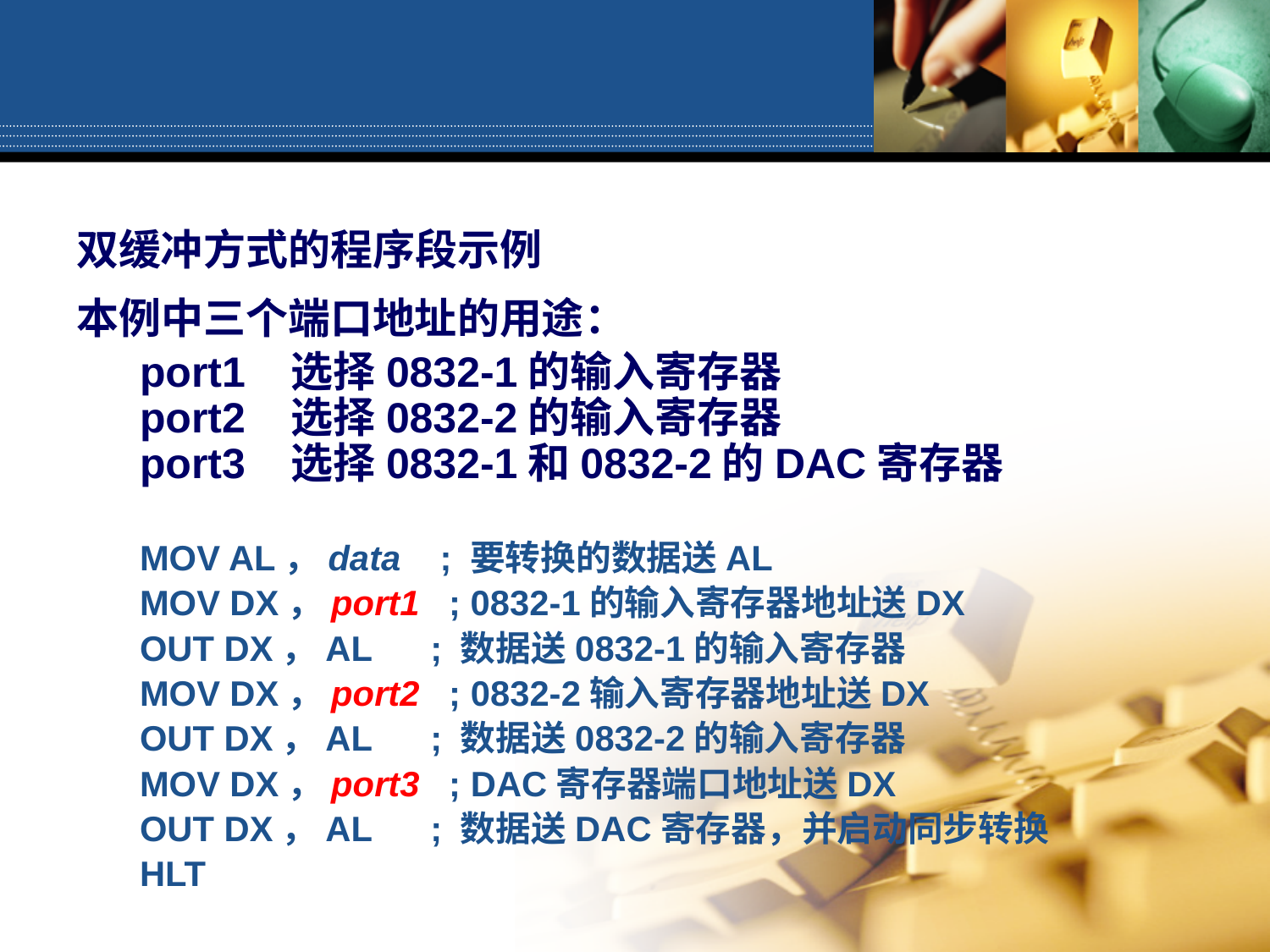

双缓冲方式的程序段示例
本例中三个端口地址的用途：
port1   选择0832-1的输入寄存器
port2   选择0832-2的输入寄存器
port3   选择0832-1和0832-2的DAC寄存器

MOV AL，data    ; 要转换的数据送AL
MOV DX，port1   ; 0832-1的输入寄存器地址送DX
OUT DX，AL      ; 数据送0832-1的输入寄存器
MOV DX，port2   ; 0832-2输入寄存器地址送DX
OUT DX，AL      ; 数据送0832-2的输入寄存器
MOV DX，port3   ; DAC寄存器端口地址送DX
OUT DX，AL      ; 数据送DAC寄存器，并启动同步转换
HLT